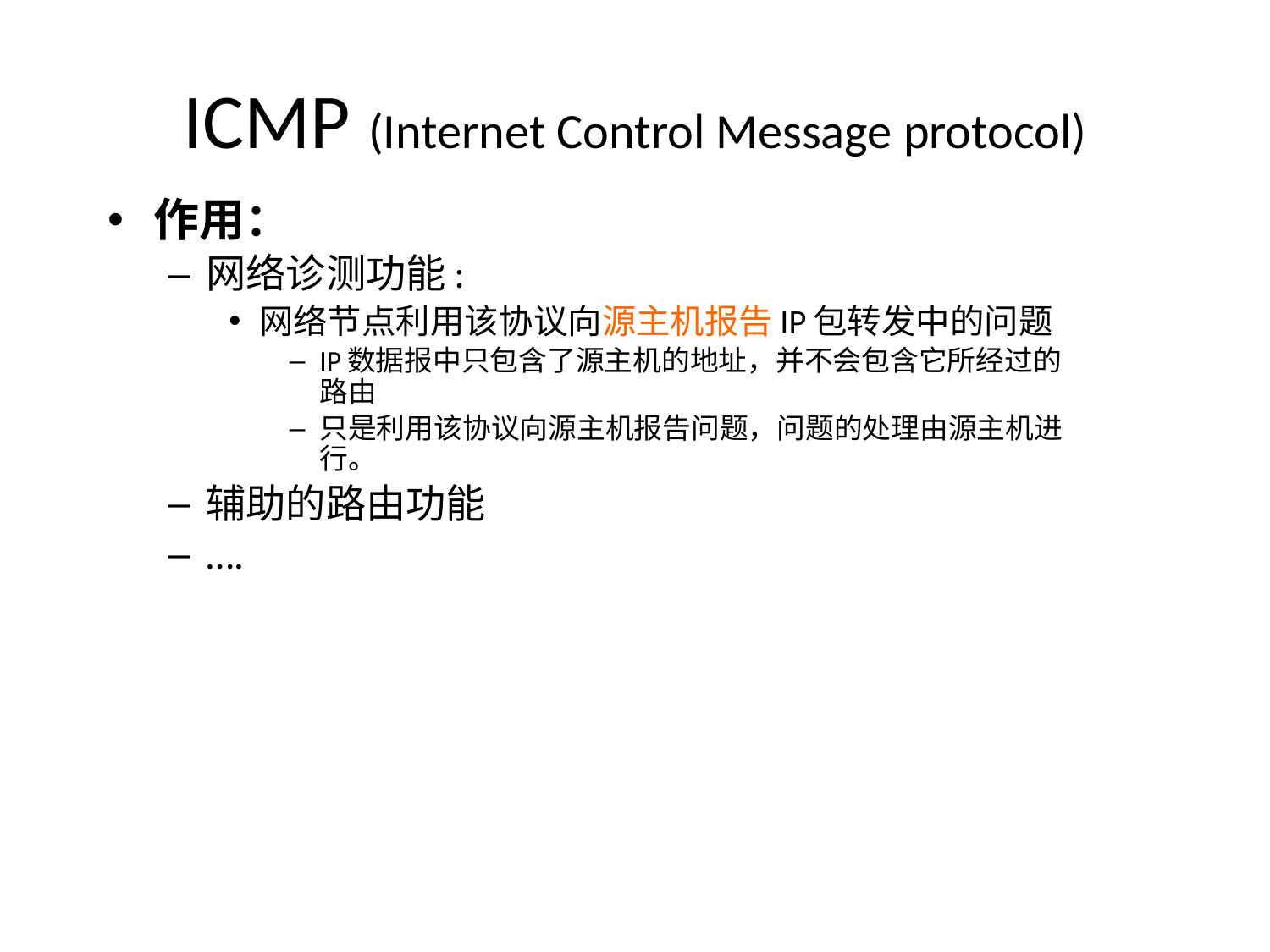

# ICMP (Internet Control Message protocol)
作用：
网络诊测功能:
网络节点利用该协议向源主机报告IP包转发中的问题
IP数据报中只包含了源主机的地址，并不会包含它所经过的路由
只是利用该协议向源主机报告问题，问题的处理由源主机进行。
辅助的路由功能
….